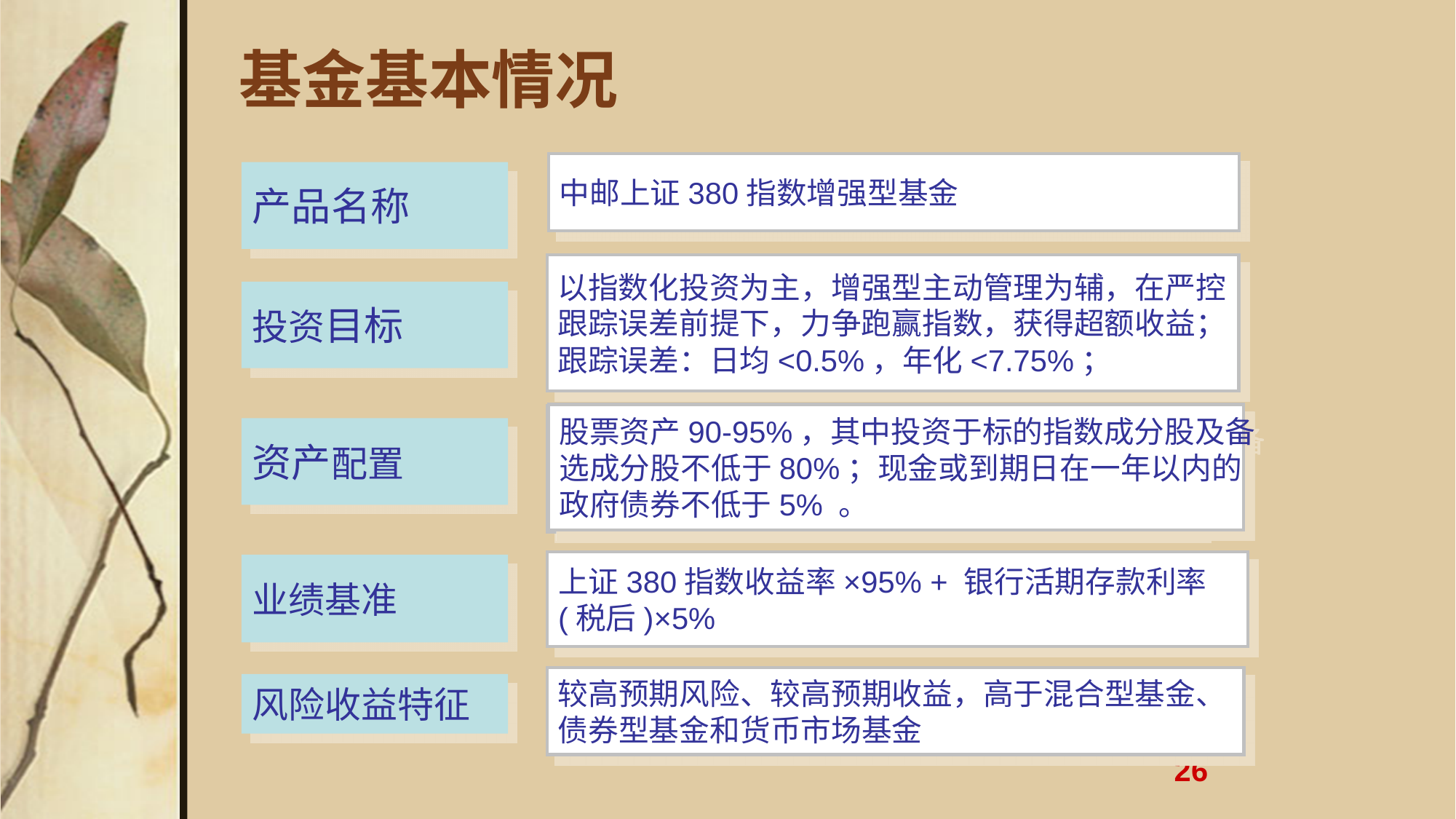

基金基本情况
中邮上证380指数增强型基金
产品名称
以指数化投资为主，增强型主动管理为辅，在严控
跟踪误差前提下，力争跑赢指数，获得超额收益；
跟踪误差：日均<0.5%，年化<7.75%；
投资目标

股票资产90-95%，其中投资于标的指数成分股及备
选成分股不低于80%；现金或到期日在一年以内的
政府债券不低于5% 。

资产配置
上证380指数收益率×95% + 银行活期存款利率
(税后)×5%
业绩基准
较高预期风险、较高预期收益，高于混合型基金、
债券型基金和货币市场基金
风险收益特征
26